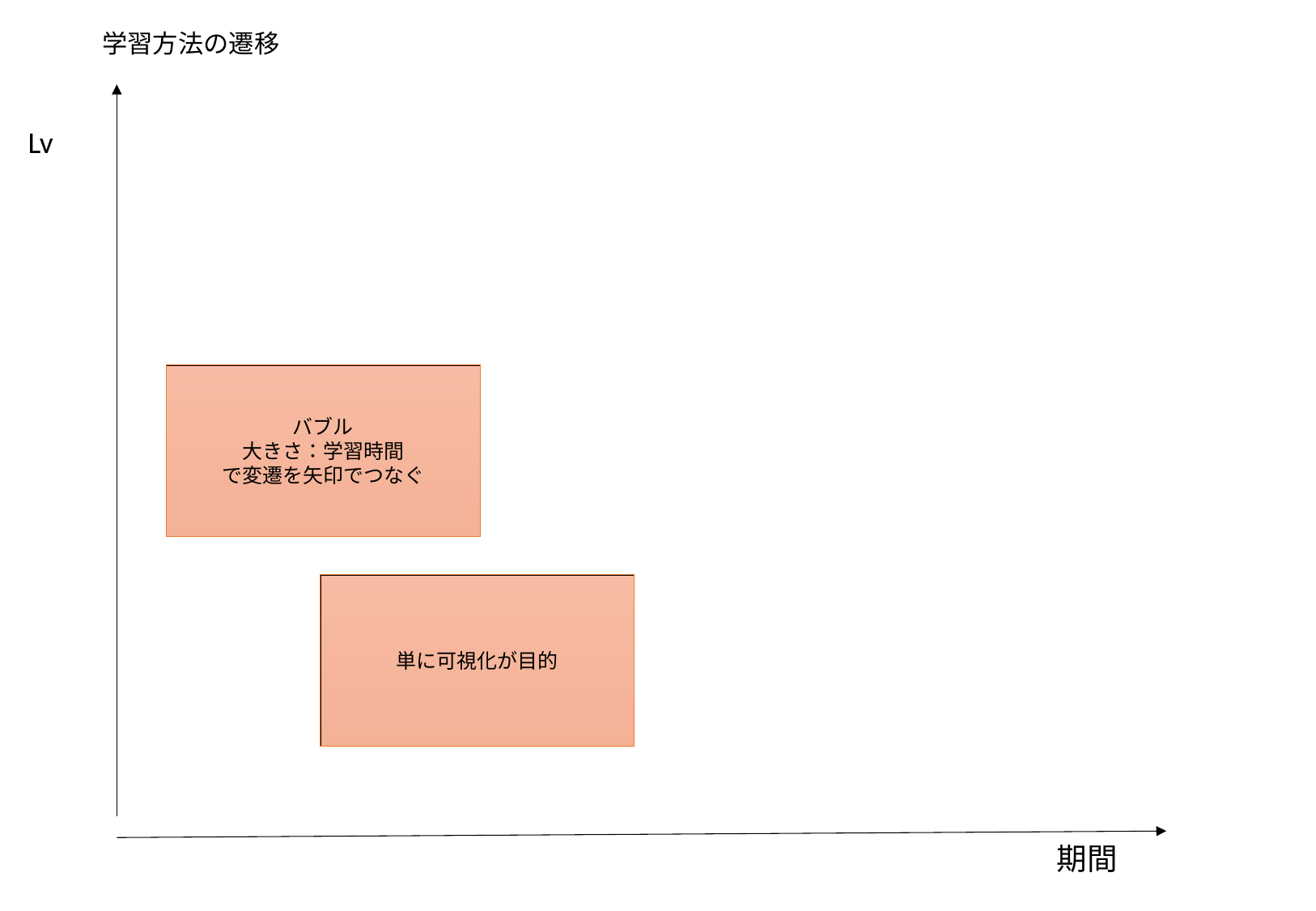

# 学習方法の遷移
Lv
バブル
大きさ：学習時間
で変遷を矢印でつなぐ
単に可視化が目的
期間